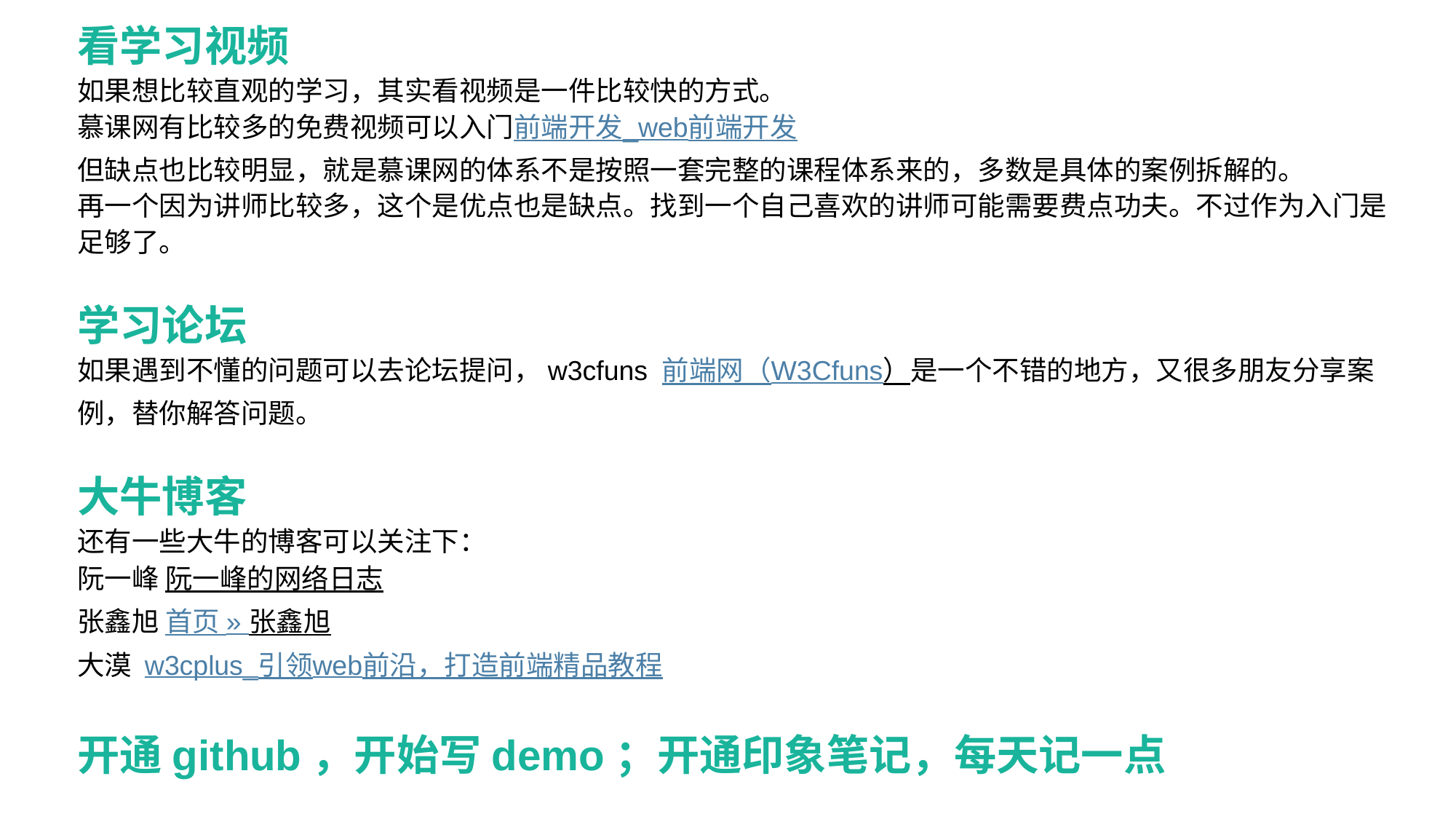

看学习视频
如果想比较直观的学习，其实看视频是一件比较快的方式。
慕课网有比较多的免费视频可以入门前端开发_web前端开发
但缺点也比较明显，就是慕课网的体系不是按照一套完整的课程体系来的，多数是具体的案例拆解的。
再一个因为讲师比较多，这个是优点也是缺点。找到一个自己喜欢的讲师可能需要费点功夫。不过作为入门是足够了。

学习论坛
如果遇到不懂的问题可以去论坛提问，w3cfuns 前端网（W3Cfuns）是一个不错的地方，又很多朋友分享案例，替你解答问题。

大牛博客
还有一些大牛的博客可以关注下：
阮一峰 阮一峰的网络日志
张鑫旭 首页 » 张鑫旭
大漠 w3cplus_引领web前沿，打造前端精品教程

开通github，开始写demo；开通印象笔记，每天记一点